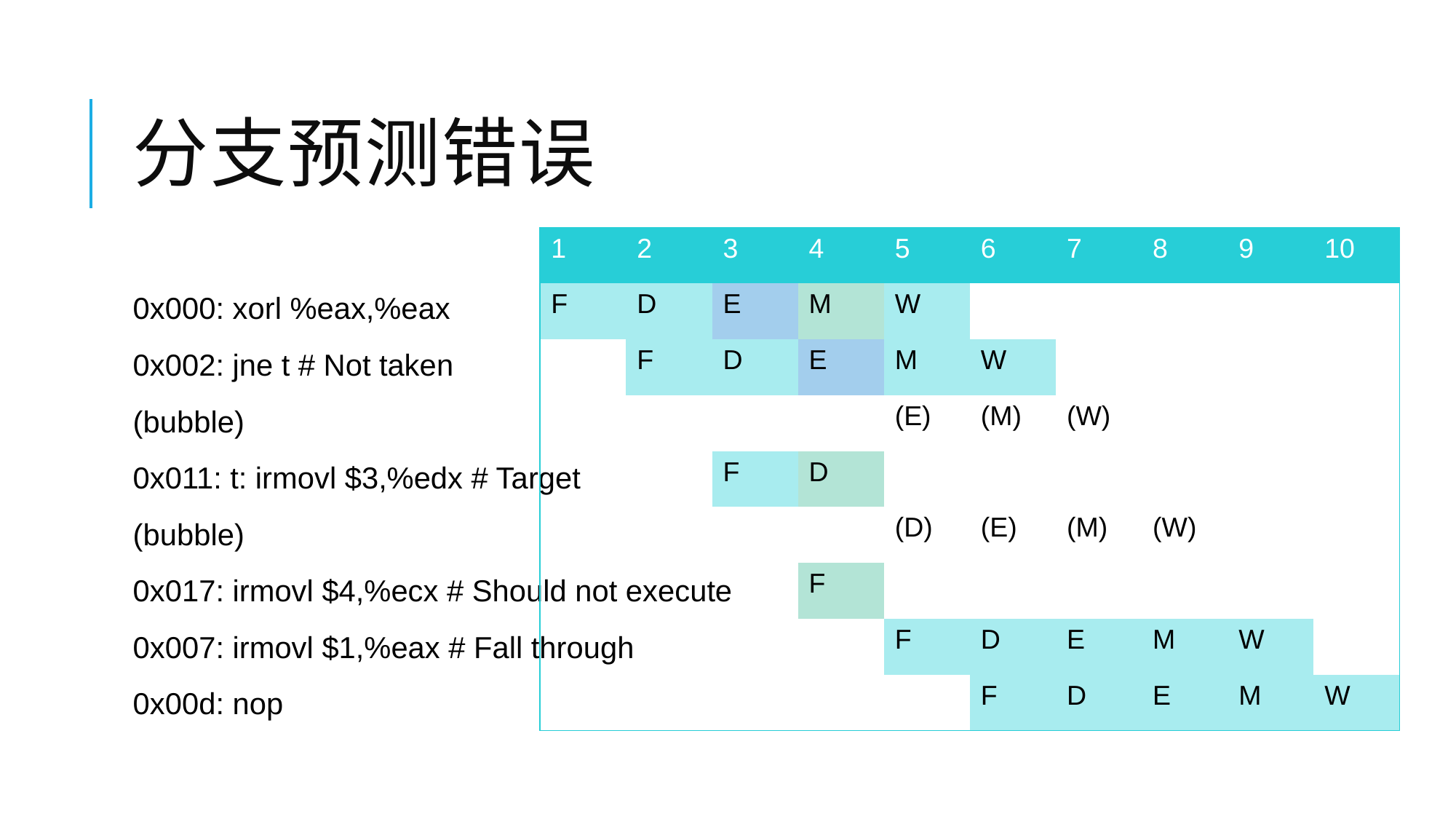

# 分支预测错误
| 1 | 2 | 3 | 4 | 5 | 6 | 7 | 8 | 9 | 10 |
| --- | --- | --- | --- | --- | --- | --- | --- | --- | --- |
| F | D | E | M | W |  |  |  |  |  |
|  | F | D | E | M | W |  |  |  |  |
|  |  |  |  | (E) | (M) | (W) |  |  |  |
|  |  | F | D |  |  |  |  |  |  |
|  |  |  |  | (D) | (E) | (M) | (W) |  |  |
|  |  |  | F |  |  |  |  |  |  |
|  |  |  |  | F | D | E | M | W |  |
|  |  |  |  |  | F | D | E | M | W |
0x000: xorl %eax,%eax
0x002: jne t # Not taken
(bubble)
0x011: t: irmovl $3,%edx # Target
(bubble)
0x017: irmovl $4,%ecx # Should not execute
0x007: irmovl $1,%eax # Fall through
0x00d: nop